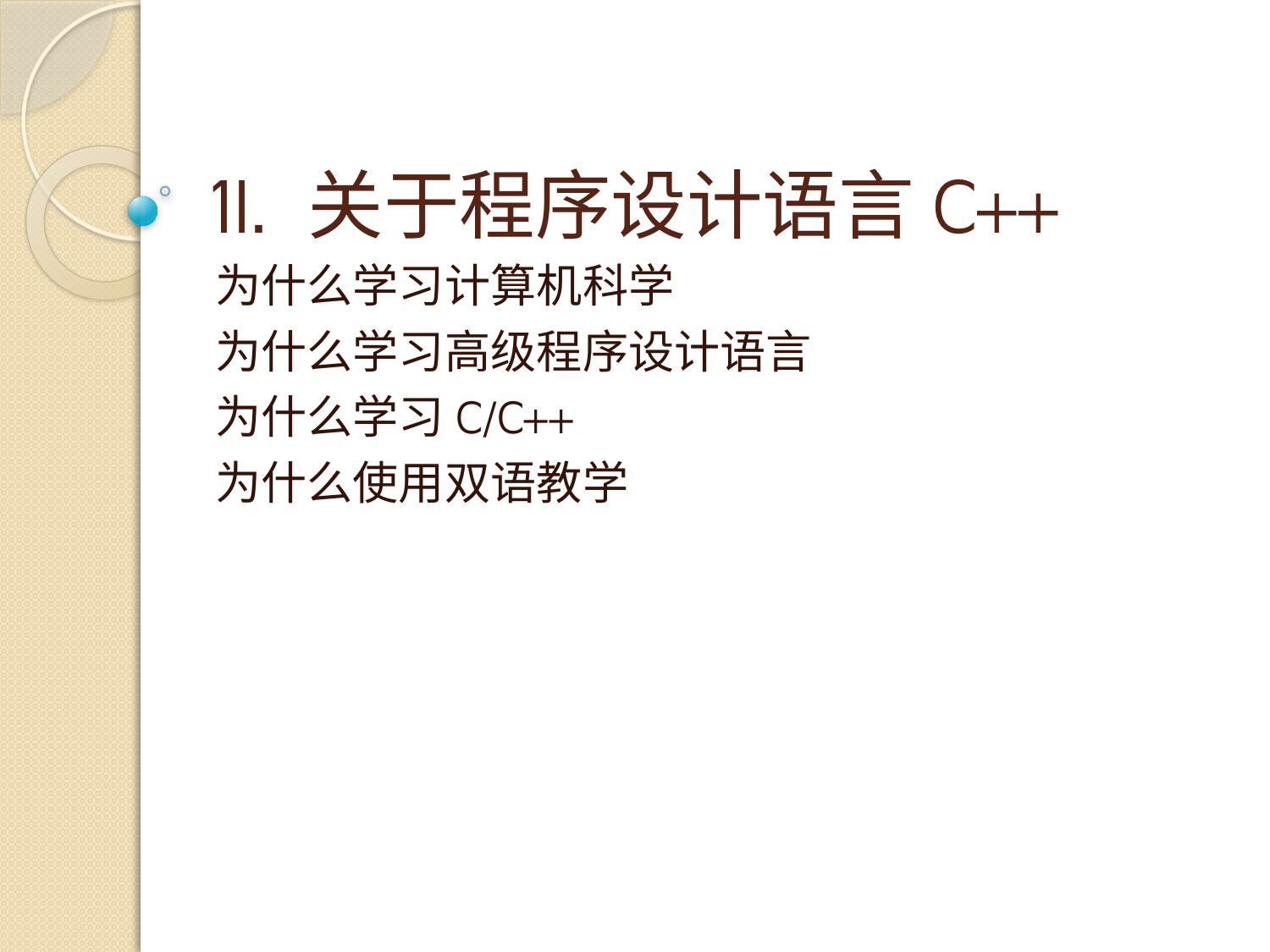

# 1I. 关于程序设计语言C++
为什么学习计算机科学
为什么学习高级程序设计语言
为什么学习C/C++
为什么使用双语教学